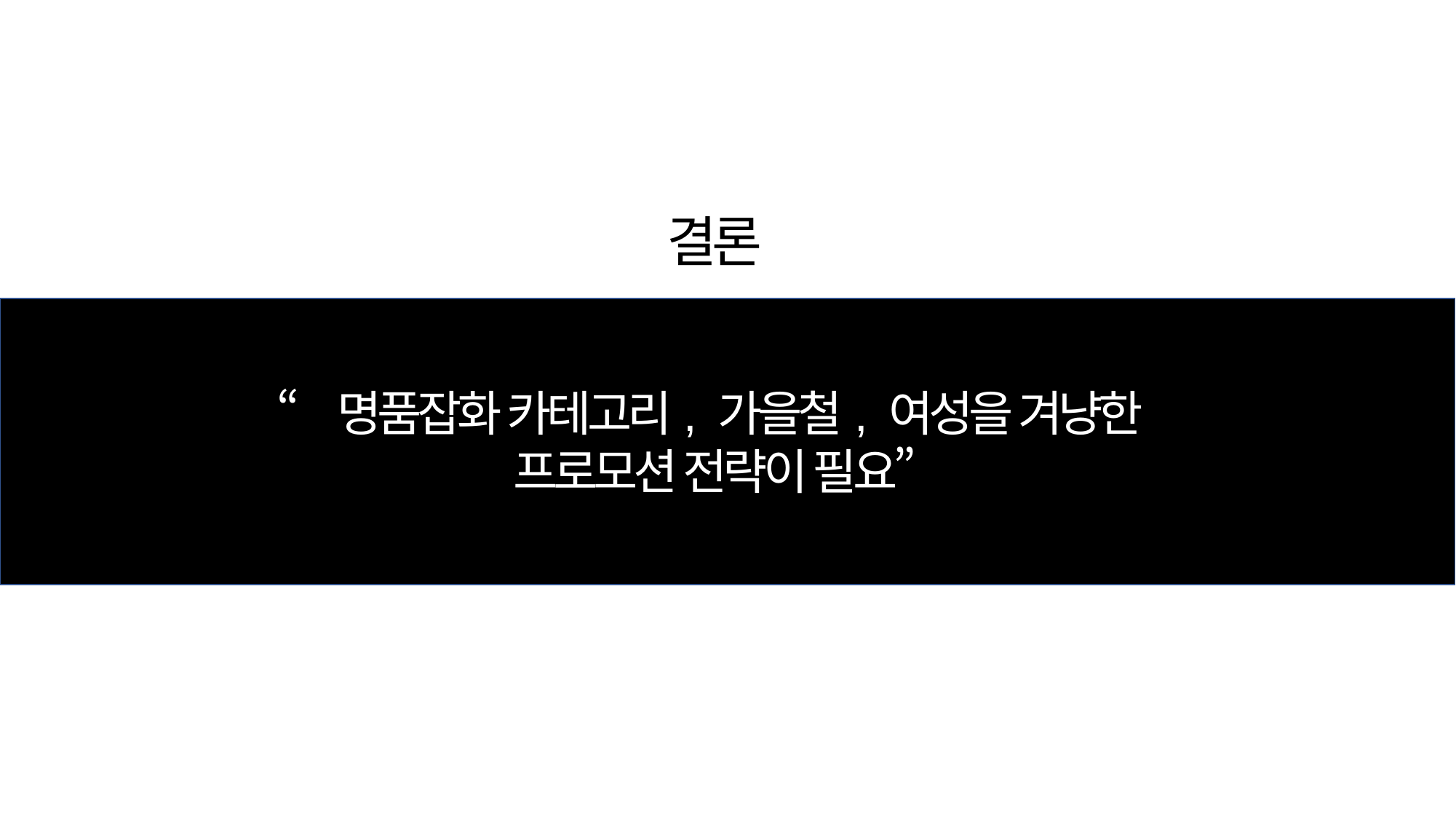

결론

“명품잡화 카테고리, 가을철, 여성을 겨냥한
프로모션 전략이 필요”